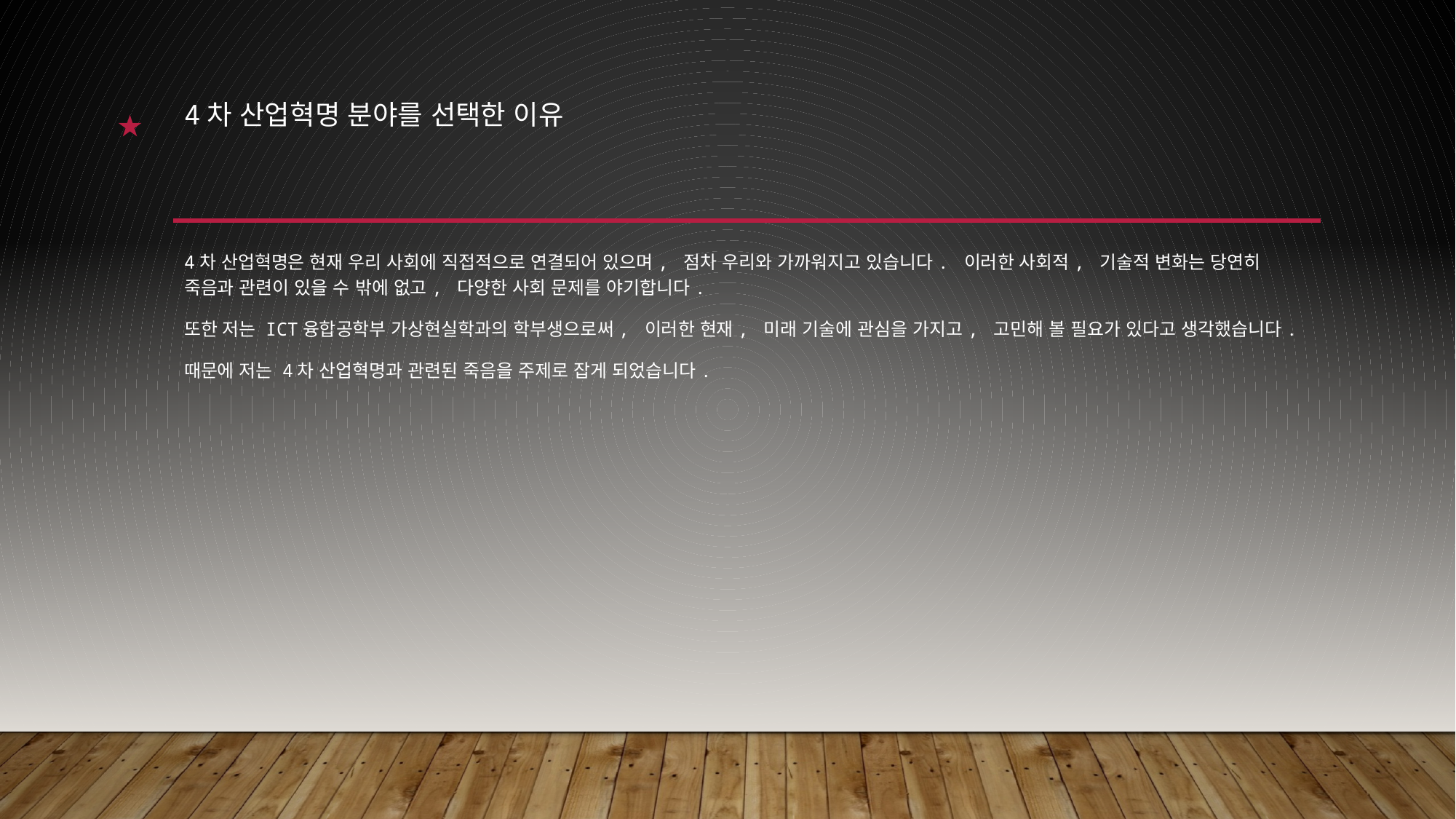

★
# 4차 산업혁명 분야를 선택한 이유
4차 산업혁명은 현재 우리 사회에 직접적으로 연결되어 있으며, 점차 우리와 가까워지고 있습니다. 이러한 사회적, 기술적 변화는 당연히 죽음과 관련이 있을 수 밖에 없고, 다양한 사회 문제를 야기합니다.
또한 저는 ICT융합공학부 가상현실학과의 학부생으로써, 이러한 현재, 미래 기술에 관심을 가지고, 고민해 볼 필요가 있다고 생각했습니다.
때문에 저는 4차 산업혁명과 관련된 죽음을 주제로 잡게 되었습니다.